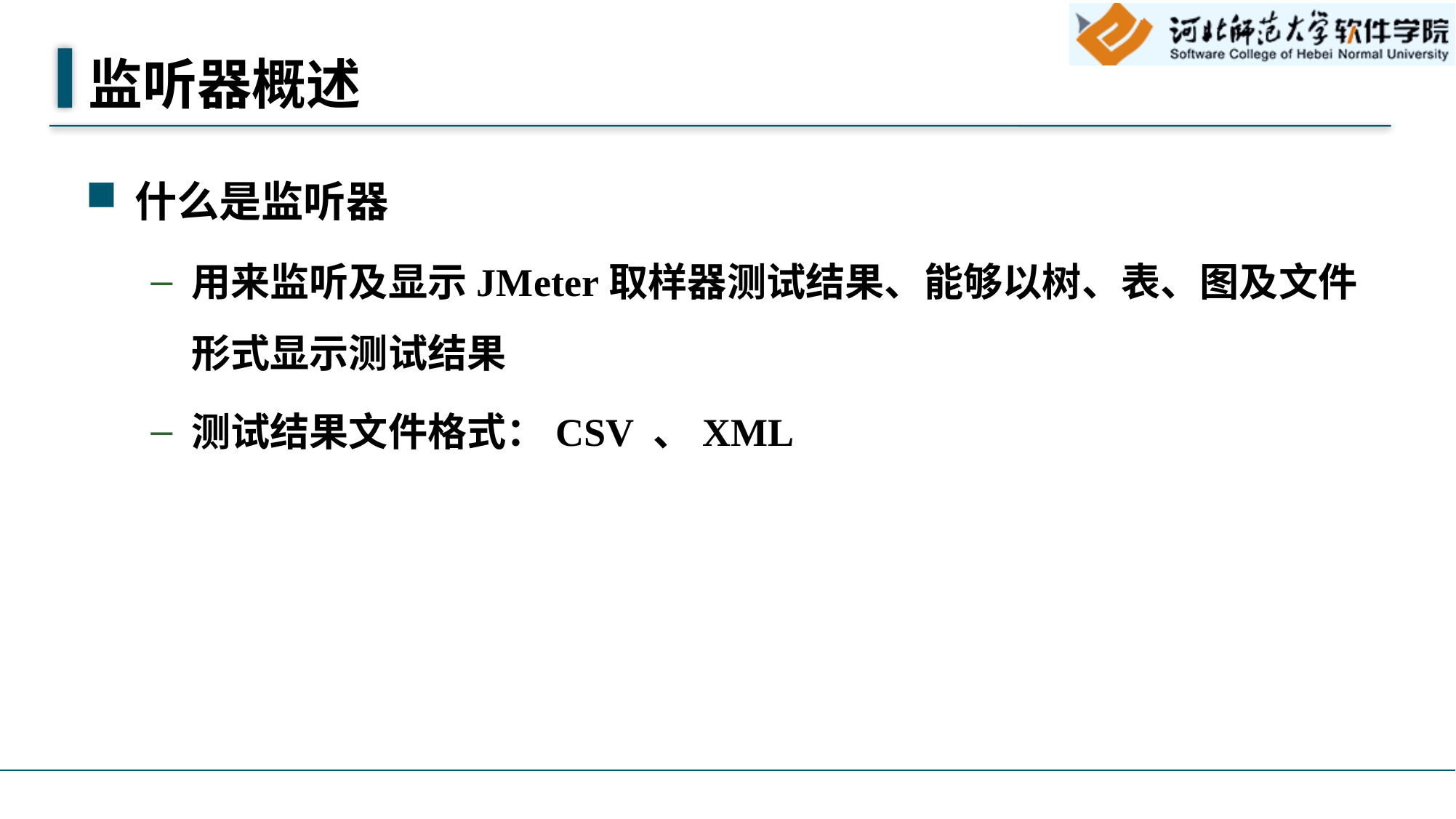

# 监听器概述
什么是监听器
用来监听及显示JMeter取样器测试结果、能够以树、表、图及文件形式显示测试结果
测试结果文件格式：CSV 、XML